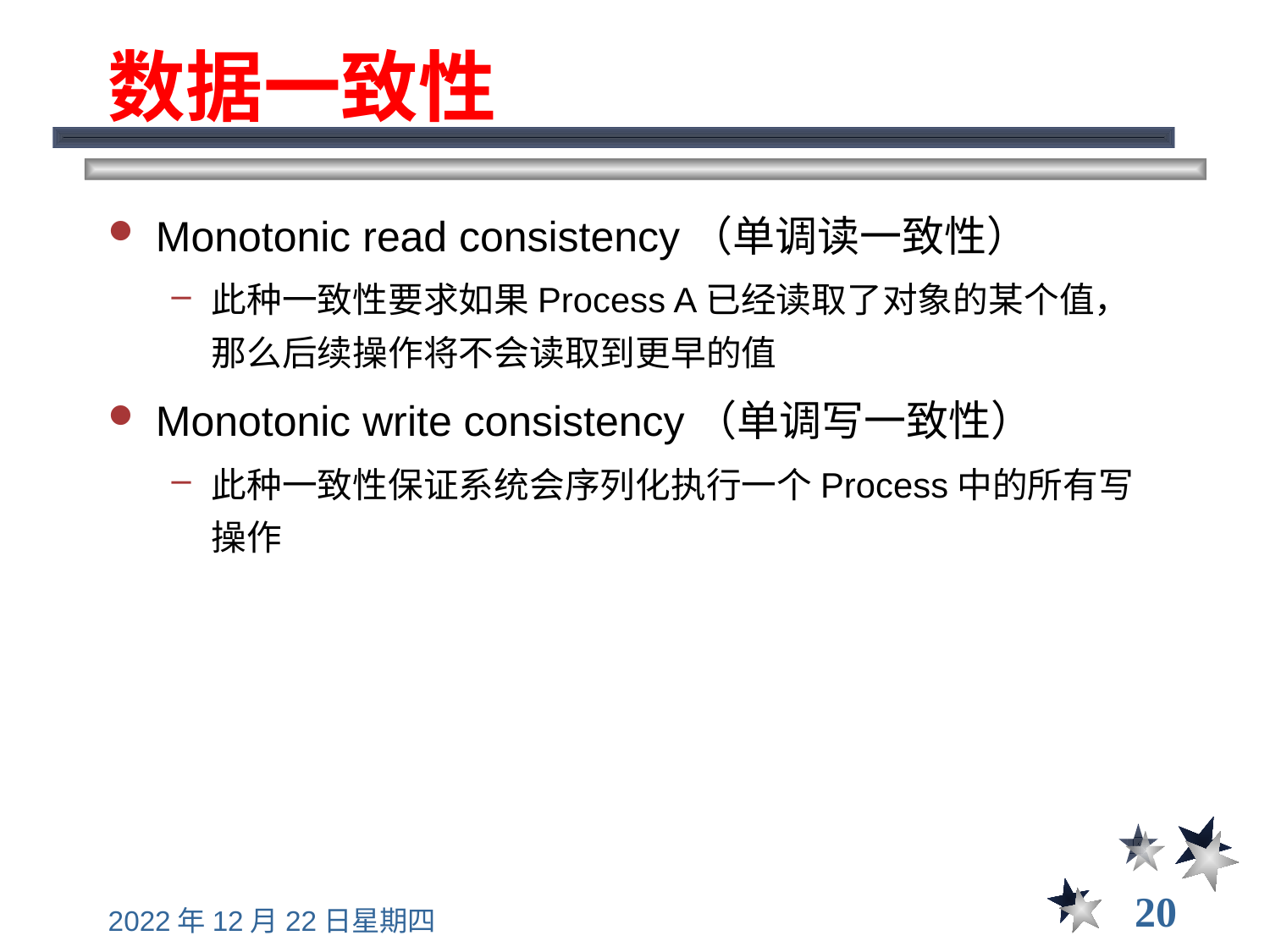

# 数据一致性
Monotonic read consistency（单调读一致性）
此种一致性要求如果Process A已经读取了对象的某个值，那么后续操作将不会读取到更早的值
Monotonic write consistency（单调写一致性）
此种一致性保证系统会序列化执行一个Process中的所有写操作

20
2022年12月22日星期四
大数据管理----前言